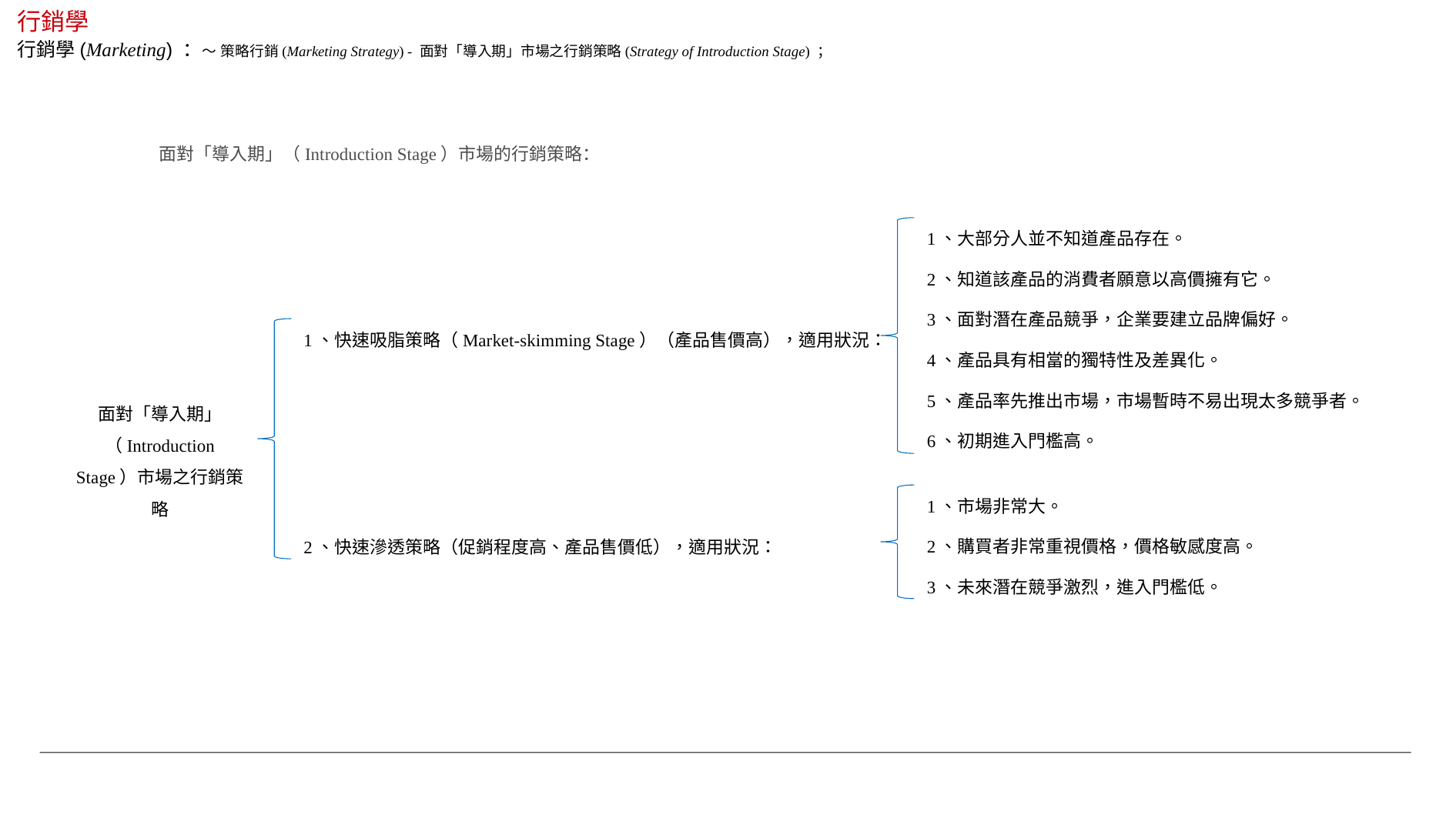

行銷學
行銷學(Marketing) ：～ 策略行銷(Marketing Strategy) - 面對「導入期」市場之行銷策略(Strategy of Introduction Stage) ；
面對「導入期」（Introduction Stage）市場的行銷策略：
1、大部分人並不知道產品存在。

2、知道該產品的消費者願意以高價擁有它。
3、面對潛在產品競爭，企業要建立品牌偏好。
1、快速吸脂策略（Market-skimming Stage）（產品售價高），適用狀況：

4、產品具有相當的獨特性及差異化。
5、產品率先推出市場，市場暫時不易出現太多競爭者。
面對「導入期」（Introduction Stage）市場之行銷策略
6、初期進入門檻高。
1、市場非常大。

2、購買者非常重視價格，價格敏感度高。
2、快速滲透策略（促銷程度高、產品售價低），適用狀況：
3、未來潛在競爭激烈，進入門檻低。